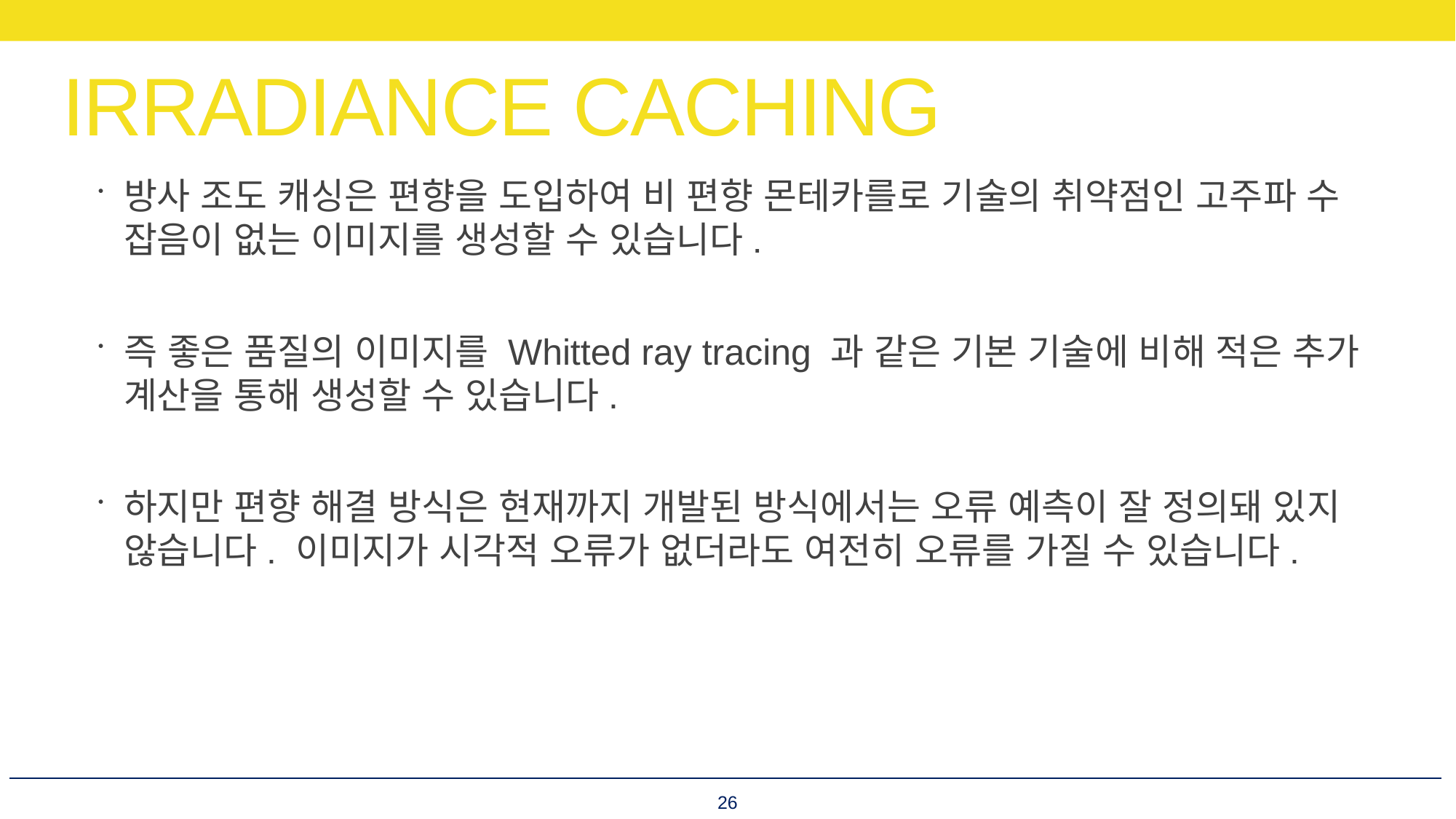

# IRRADIANCE CACHING
방사 조도 캐싱은 편향을 도입하여 비 편향 몬테카를로 기술의 취약점인 고주파 수
잡음이 없는 이미지를 생성할 수 있습니다.

즉 좋은 품질의 이미지를 Whitted ray tracing 과 같은 기본 기술에 비해 적은 추가 계산을 통해 생성할 수 있습니다.

하지만 편향 해결 방식은 현재까지 개발된 방식에서는 오류 예측이 잘 정의돼 있지
않습니다. 이미지가 시각적 오류가 없더라도 여전히 오류를 가질 수 있습니다.
26